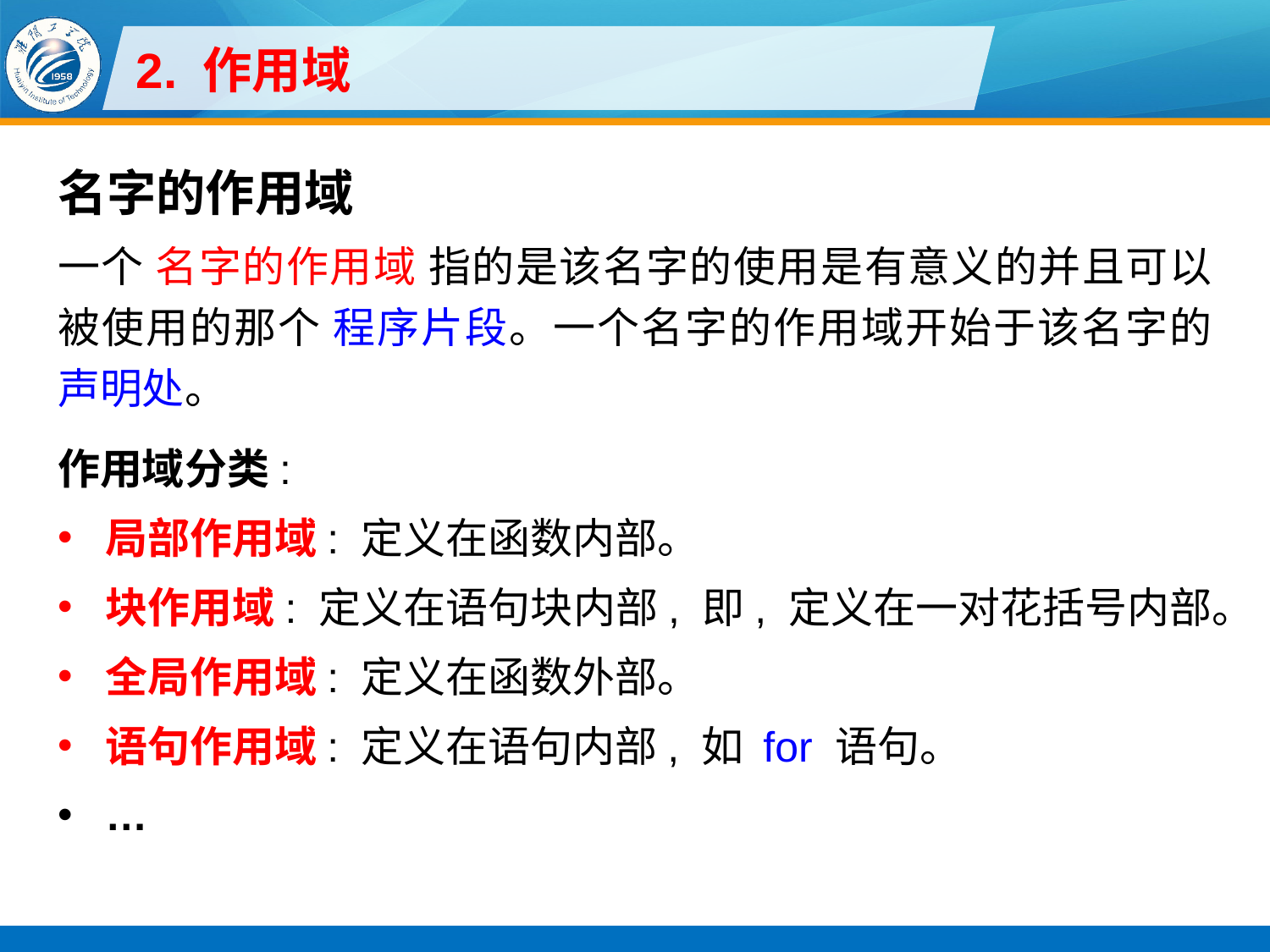

# 2. 作用域
名字的作用域
一个 名字的作用域 指的是该名字的使用是有意义的并且可以被使用的那个 程序片段。一个名字的作用域开始于该名字的 声明处。
作用域分类:
局部作用域: 定义在函数内部。
块作用域: 定义在语句块内部, 即, 定义在一对花括号内部。
全局作用域: 定义在函数外部。
语句作用域: 定义在语句内部, 如 for 语句。
…